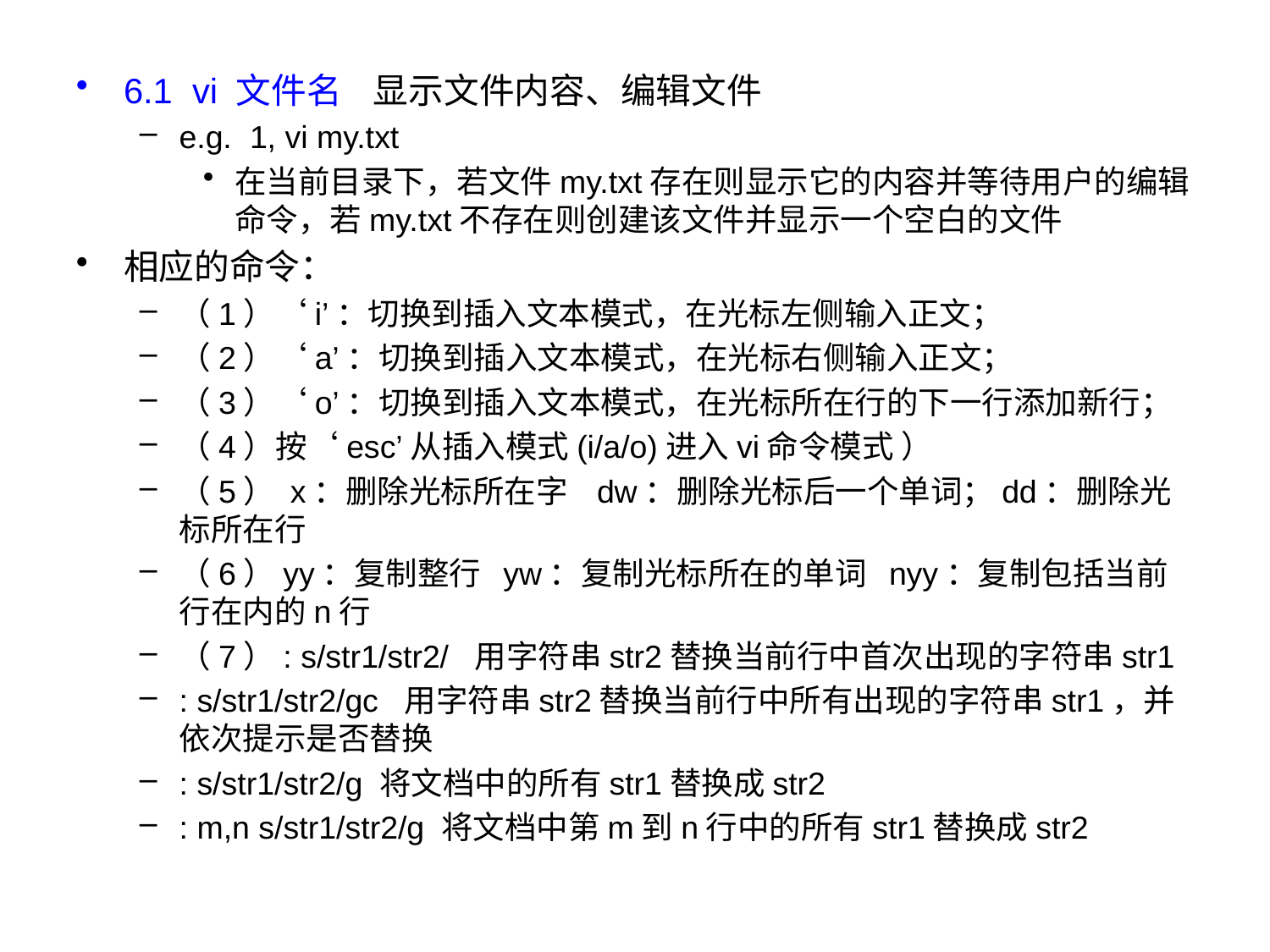

6.1  vi 文件名    显示文件内容、编辑文件
e.g.  1, vi my.txt
在当前目录下，若文件my.txt存在则显示它的内容并等待用户的编辑命令，若my.txt不存在则创建该文件并显示一个空白的文件
相应的命令：
（1）‘i’：切换到插入文本模式，在光标左侧输入正文；
（2）‘a’：切换到插入文本模式，在光标右侧输入正文；
（3）‘o’：切换到插入文本模式，在光标所在行的下一行添加新行；
（4）按‘esc’从插入模式(i/a/o)进入vi命令模式 ）
（5） x：删除光标所在字   dw：删除光标后一个单词；dd：删除光标所在行
（6）yy：复制整行  yw：复制光标所在的单词  nyy：复制包括当前行在内的n行
（7）: s/str1/str2/  用字符串str2替换当前行中首次出现的字符串str1
: s/str1/str2/gc  用字符串str2替换当前行中所有出现的字符串str1，并依次提示是否替换
: s/str1/str2/g 将文档中的所有str1替换成str2
: m,n s/str1/str2/g 将文档中第m到n行中的所有str1替换成str2